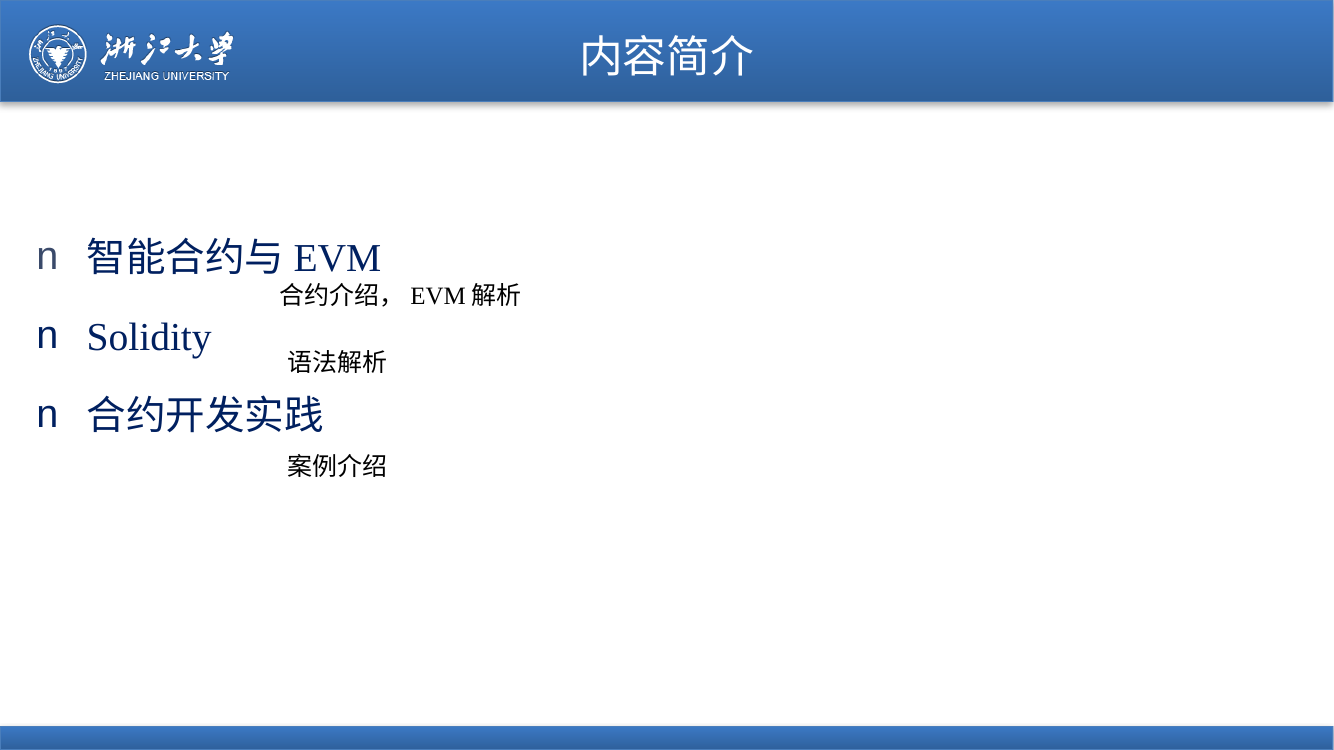

# 内容简介
智能合约与EVM
Solidity
合约开发实践
合约介绍，EVM解析
语法解析
案例介绍